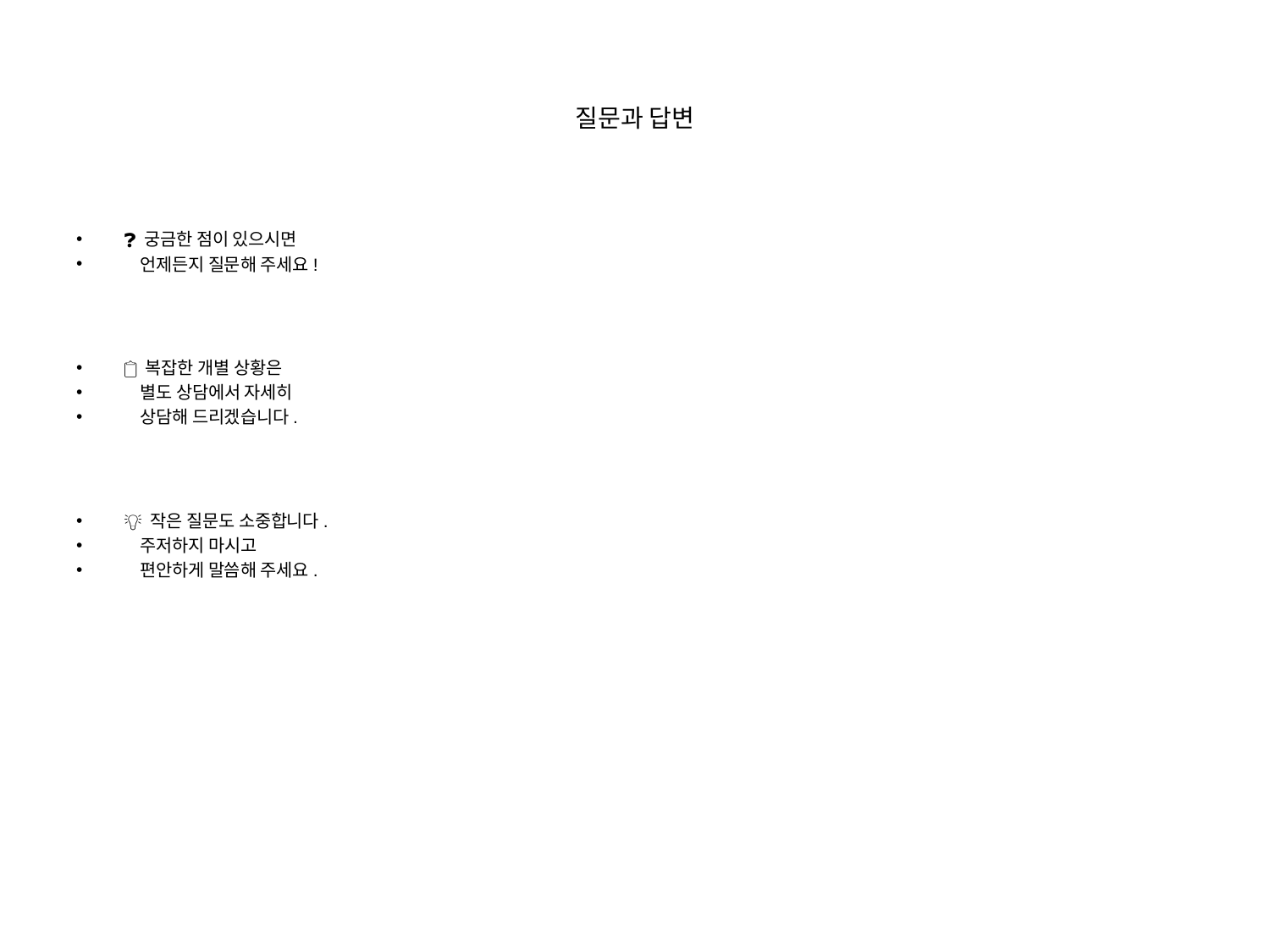

# 질문과 답변
❓ 궁금한 점이 있으시면
   언제든지 질문해 주세요!

📋 복잡한 개별 상황은
   별도 상담에서 자세히
   상담해 드리겠습니다.

💡 작은 질문도 소중합니다.
   주저하지 마시고
   편안하게 말씀해 주세요.